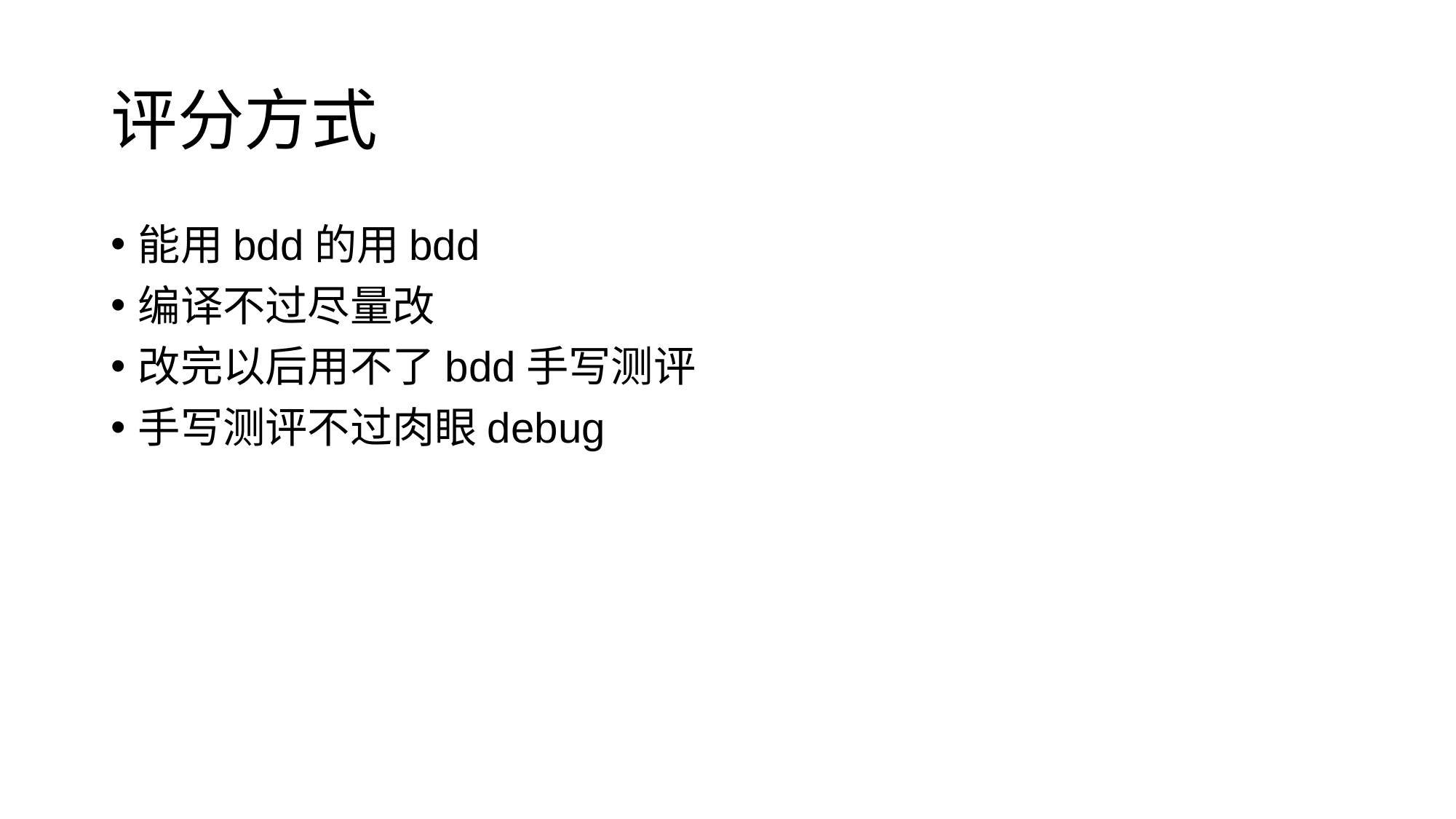

# 评分方式
能用bdd的用bdd
编译不过尽量改
改完以后用不了bdd手写测评
手写测评不过肉眼debug